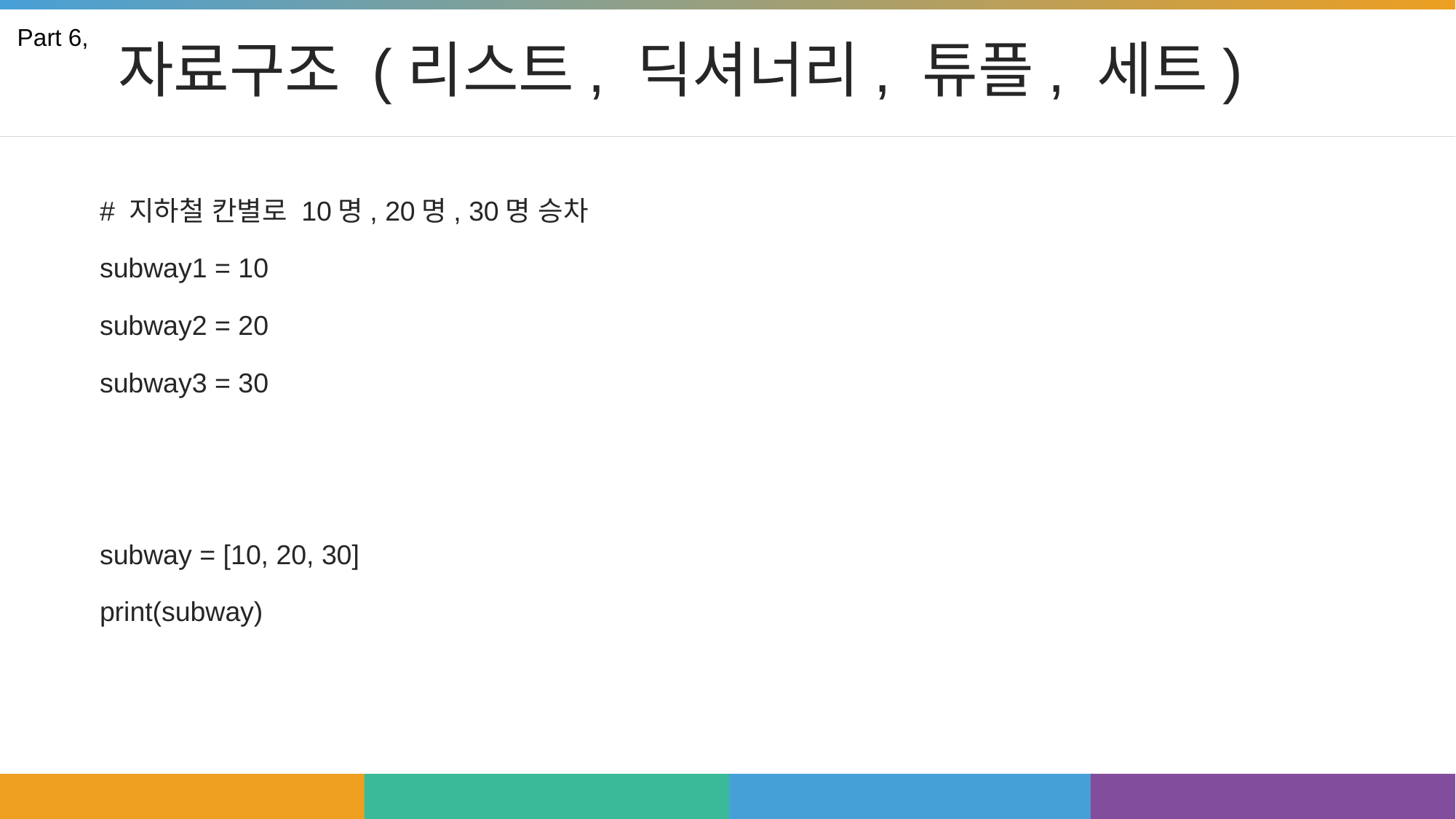

# 자료구조 (리스트, 딕셔너리, 튜플, 세트)
Part 6,
# 지하철 칸별로 10명, 20명, 30명 승차
subway1 = 10
subway2 = 20
subway3 = 30

subway = [10, 20, 30]
print(subway)